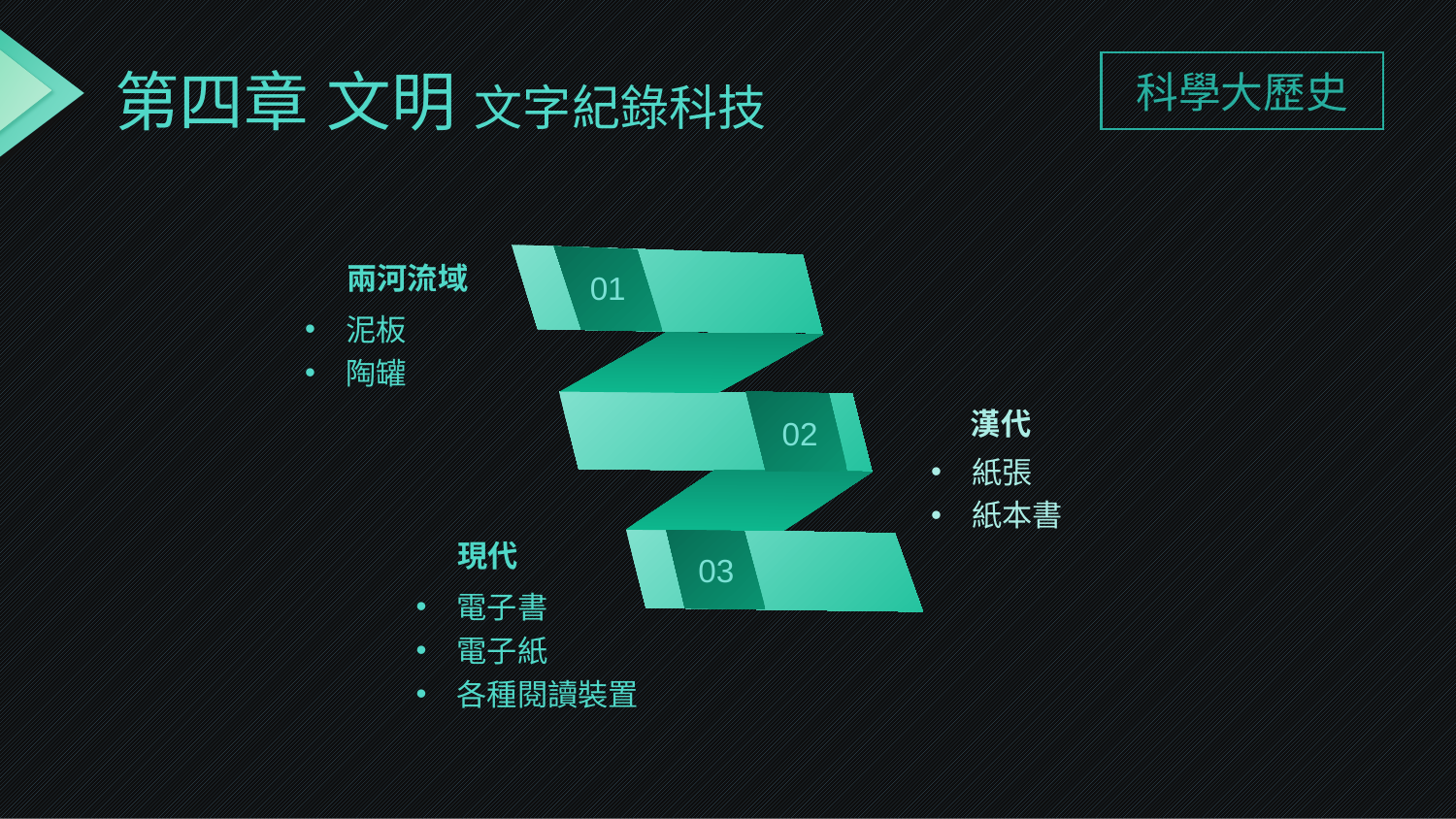

# 第四章 文明 文字紀錄科技
科學大歷史
兩河流域

01
泥板
陶罐

漢代

02
紙張
紙本書

現代

03
電子書
電子紙
各種閱讀裝置